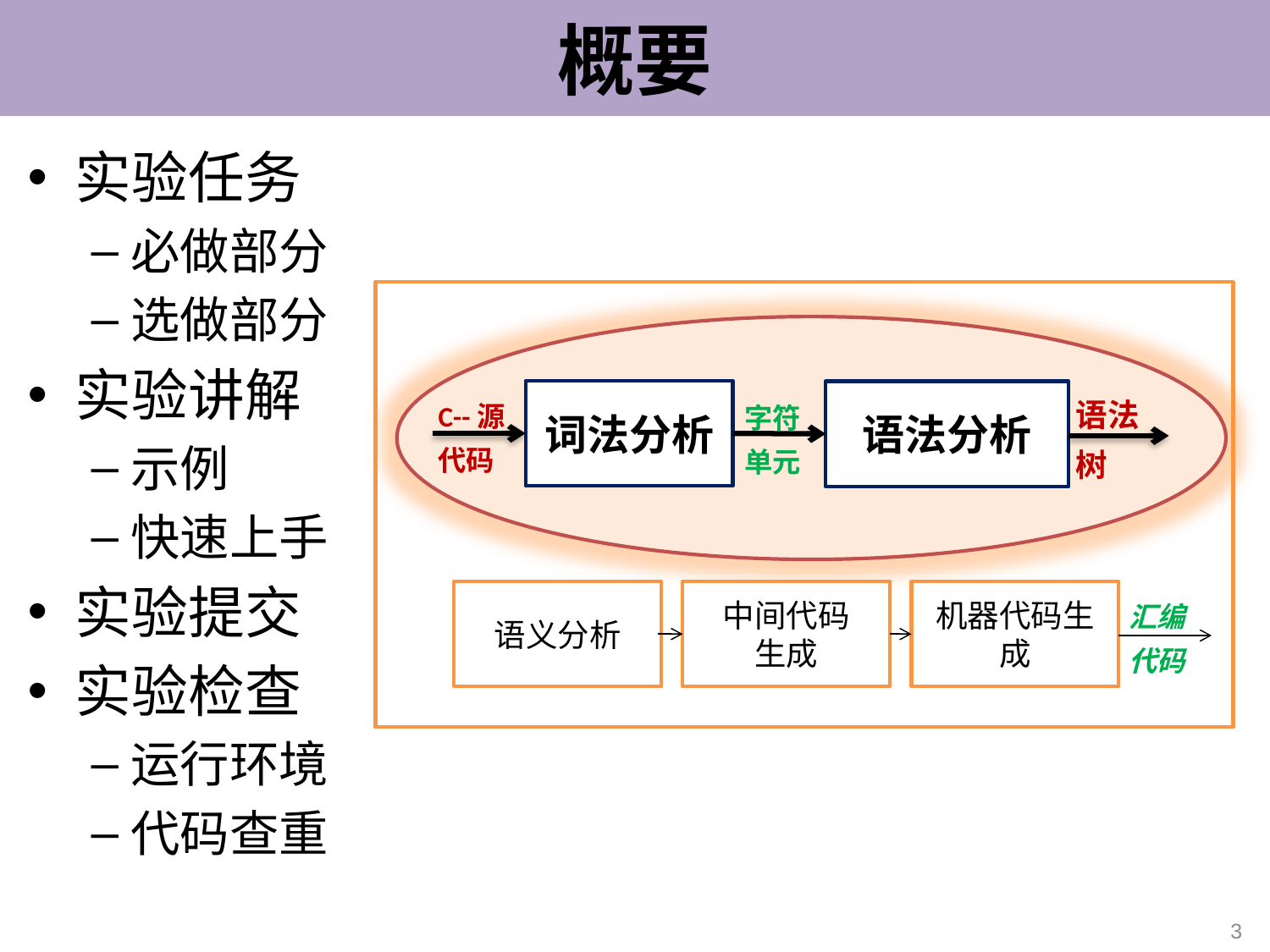

# 概要
实验任务
必做部分
选做部分
实验讲解
示例
快速上手
实验提交
实验检查
运行环境
代码查重

语法树
词法分析
语法分析
字符
单元
语义分析
中间代码
生成
机器代码生成
汇编
代码
C--源代码
3